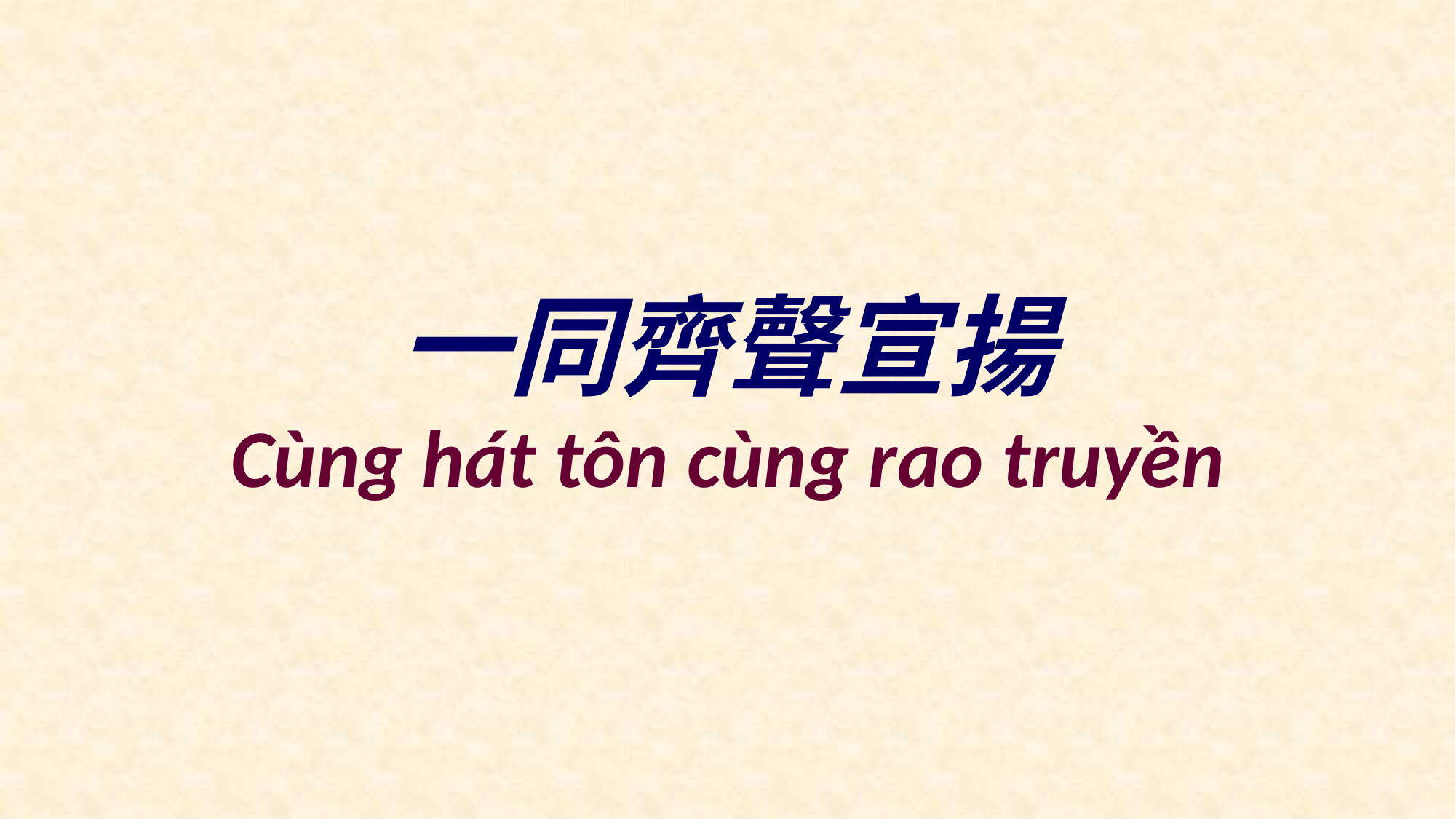

一同齊聲宣揚
Cùng hát tôn cùng rao truyền